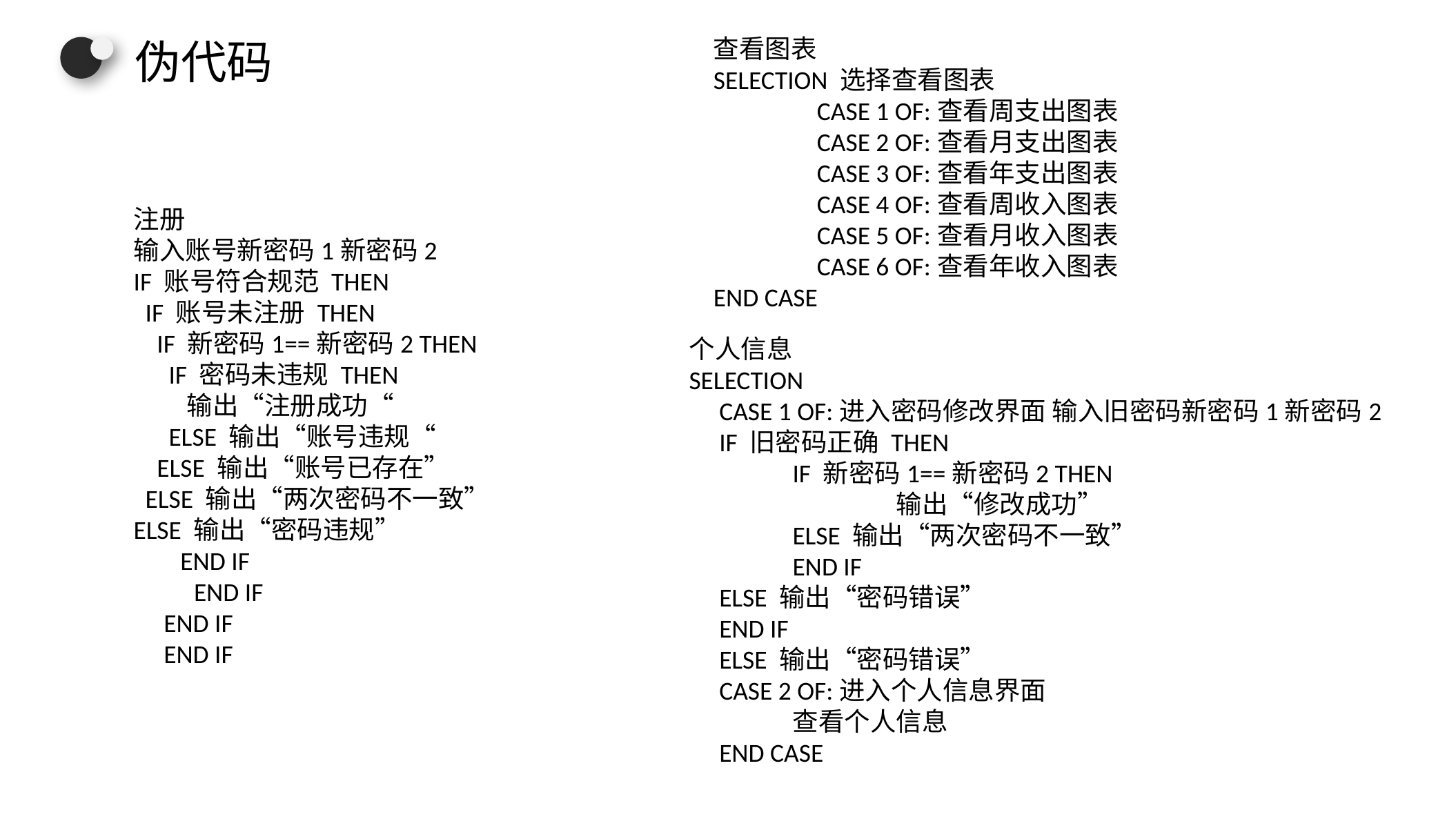

伪代码
查看图表
SELECTION 选择查看图表
	CASE 1 OF:查看周支出图表
	CASE 2 OF:查看月支出图表
	CASE 3 OF:查看年支出图表
	CASE 4 OF:查看周收入图表
	CASE 5 OF:查看月收入图表
	CASE 6 OF:查看年收入图表
END CASE

注册
输入账号新密码1新密码2
IF 账号符合规范 THEN
  IF 账号未注册 THEN
    IF 新密码1==新密码2 THEN
      IF 密码未违规 THEN
        输出“注册成功“
      ELSE 输出“账号违规“
    ELSE 输出“账号已存在”
  ELSE 输出“两次密码不一致”
ELSE 输出“密码违规”
        END IF
END IF
END IF
END IF
个人信息
SELECTION
CASE 1 OF:进入密码修改界面 输入旧密码新密码1新密码2
IF 旧密码正确 THEN
	IF 新密码1==新密码2 THEN
		输出“修改成功”
	ELSE 输出“两次密码不一致”
	END IF
ELSE 输出“密码错误”
END IF
ELSE 输出“密码错误”
CASE 2 OF:进入个人信息界面
	查看个人信息
END CASE